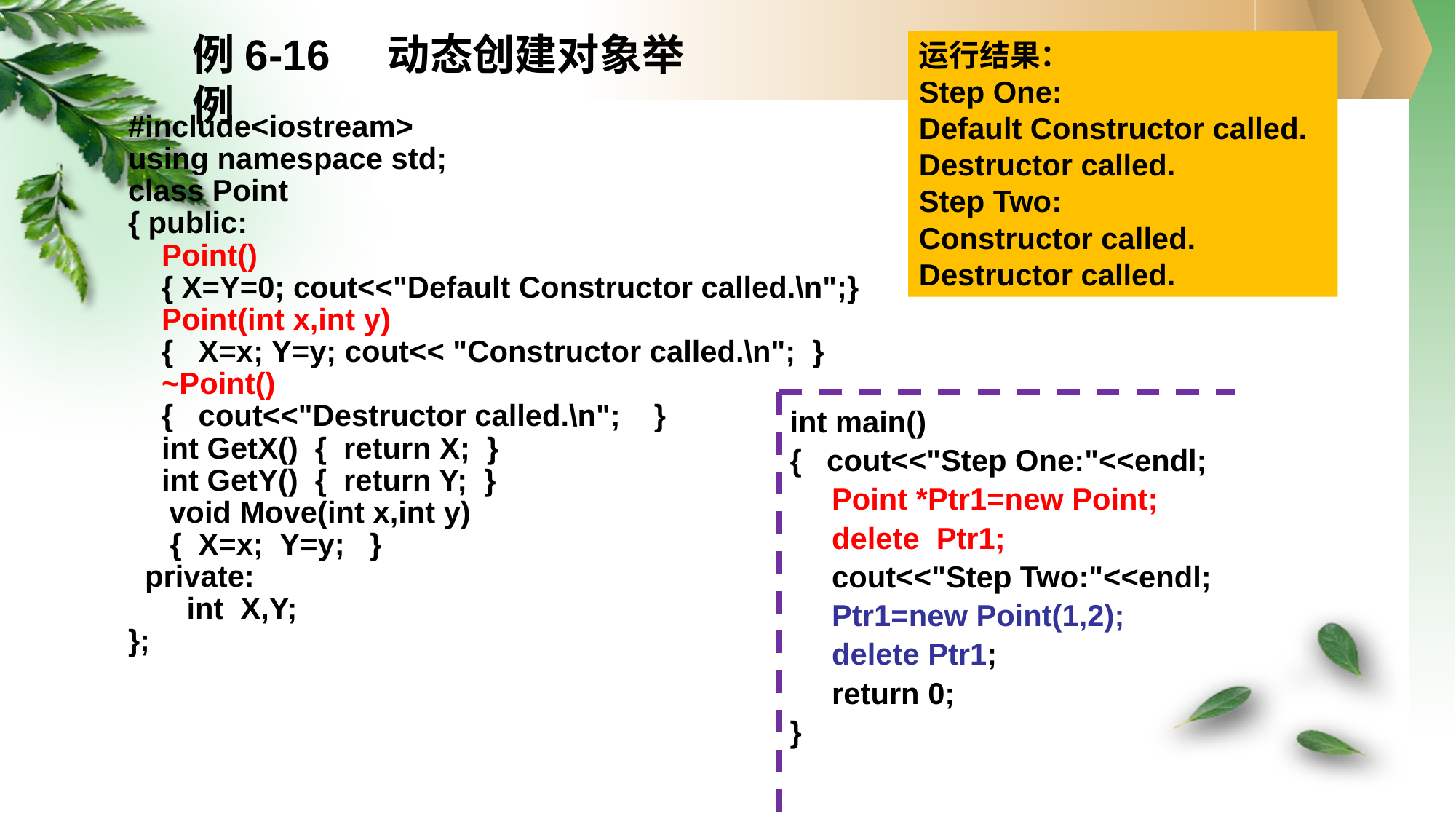

# 例6-16    动态创建对象举例
运行结果：
Step One:
Default Constructor called.
Destructor called.
Step Two:
Constructor called.
Destructor called.
#include<iostream>
using namespace std;
class Point
{ public:
    Point()
    { X=Y=0; cout<<"Default Constructor called.\n";}
    Point(int x,int y)
    {   X=x; Y=y; cout<< "Constructor called.\n";  }
    ~Point()
    {   cout<<"Destructor called.\n";    }
    int GetX()  {  return X;  }
    int GetY()  {  return Y;  }
	void Move(int x,int y)
     {  X=x;  Y=y;   }
  private:
       int  X,Y;
};
int main()
{   cout<<"Step One:"<<endl;
     Point *Ptr1=new Point;
     delete  Ptr1;
     cout<<"Step Two:"<<endl;
     Ptr1=new Point(1,2);
     delete Ptr1;
     return 0;
}